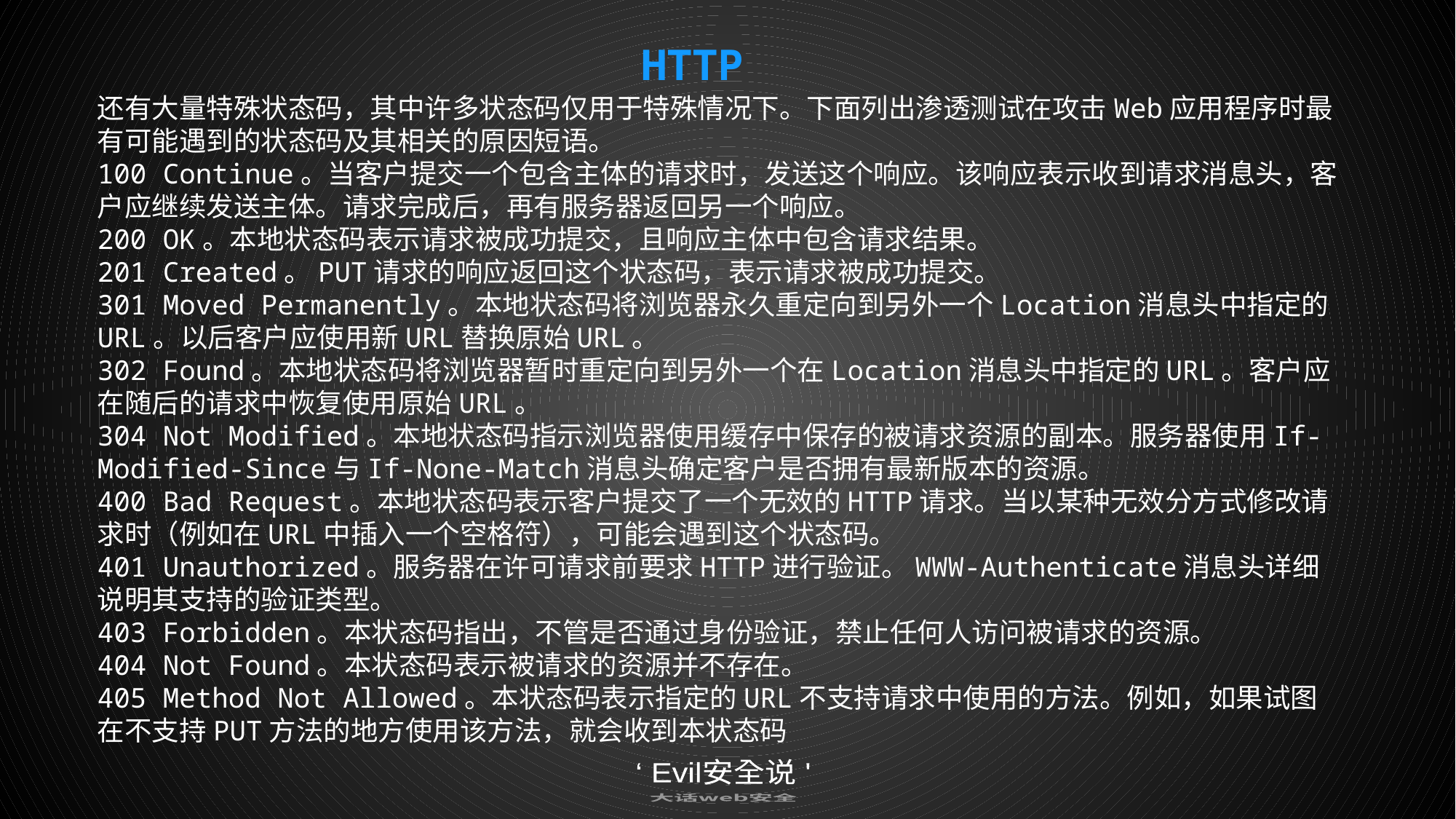

HTTP
还有大量特殊状态码，其中许多状态码仅用于特殊情况下。下面列出渗透测试在攻击Web应用程序时最有可能遇到的状态码及其相关的原因短语。
100 Continue。当客户提交一个包含主体的请求时，发送这个响应。该响应表示收到请求消息头，客户应继续发送主体。请求完成后，再有服务器返回另一个响应。
200 OK。本地状态码表示请求被成功提交，且响应主体中包含请求结果。
201 Created。PUT请求的响应返回这个状态码，表示请求被成功提交。
301 Moved Permanently。本地状态码将浏览器永久重定向到另外一个Location消息头中指定的URL。以后客户应使用新URL替换原始URL。
302 Found。本地状态码将浏览器暂时重定向到另外一个在Location消息头中指定的URL。客户应在随后的请求中恢复使用原始URL。
304 Not Modified。本地状态码指示浏览器使用缓存中保存的被请求资源的副本。服务器使用If-Modified-Since与If-None-Match消息头确定客户是否拥有最新版本的资源。
400 Bad Request。本地状态码表示客户提交了一个无效的HTTP请求。当以某种无效分方式修改请求时（例如在URL中插入一个空格符），可能会遇到这个状态码。
401 Unauthorized。服务器在许可请求前要求HTTP进行验证。WWW-Authenticate消息头详细说明其支持的验证类型。
403 Forbidden。本状态码指出，不管是否通过身份验证，禁止任何人访问被请求的资源。
404 Not Found。本状态码表示被请求的资源并不存在。
405 Method Not Allowed。本状态码表示指定的URL不支持请求中使用的方法。例如，如果试图在不支持PUT方法的地方使用该方法，就会收到本状态码

‘ Evil安全说 '
大话web安全